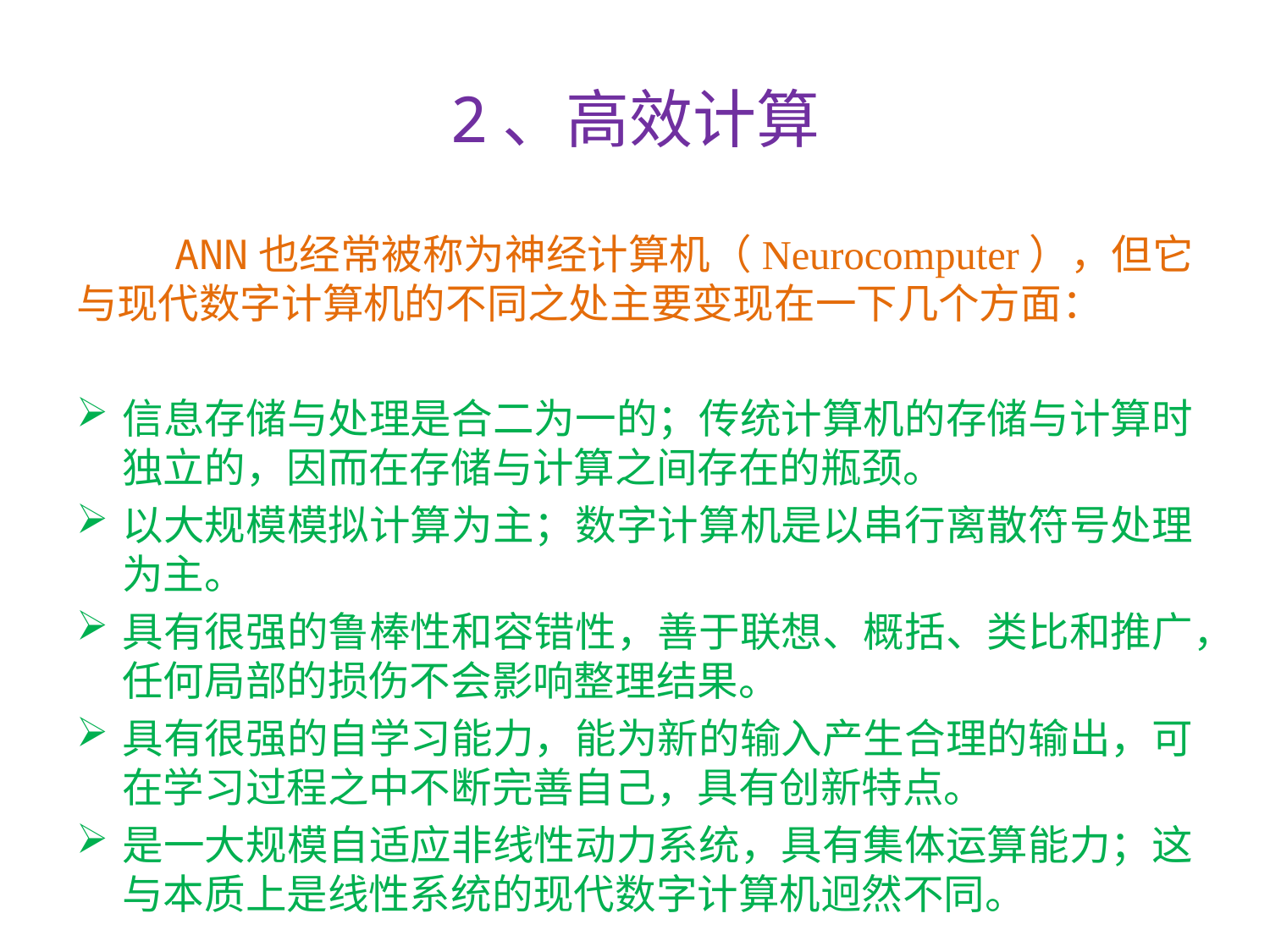

# 2、高效计算
    ANN也经常被称为神经计算机（Neurocomputer），但它与现代数字计算机的不同之处主要变现在一下几个方面：

信息存储与处理是合二为一的；传统计算机的存储与计算时独立的，因而在存储与计算之间存在的瓶颈。
以大规模模拟计算为主；数字计算机是以串行离散符号处理为主。
具有很强的鲁棒性和容错性，善于联想、概括、类比和推广，任何局部的损伤不会影响整理结果。
具有很强的自学习能力，能为新的输入产生合理的输出，可在学习过程之中不断完善自己，具有创新特点。
是一大规模自适应非线性动力系统，具有集体运算能力；这与本质上是线性系统的现代数字计算机迥然不同。